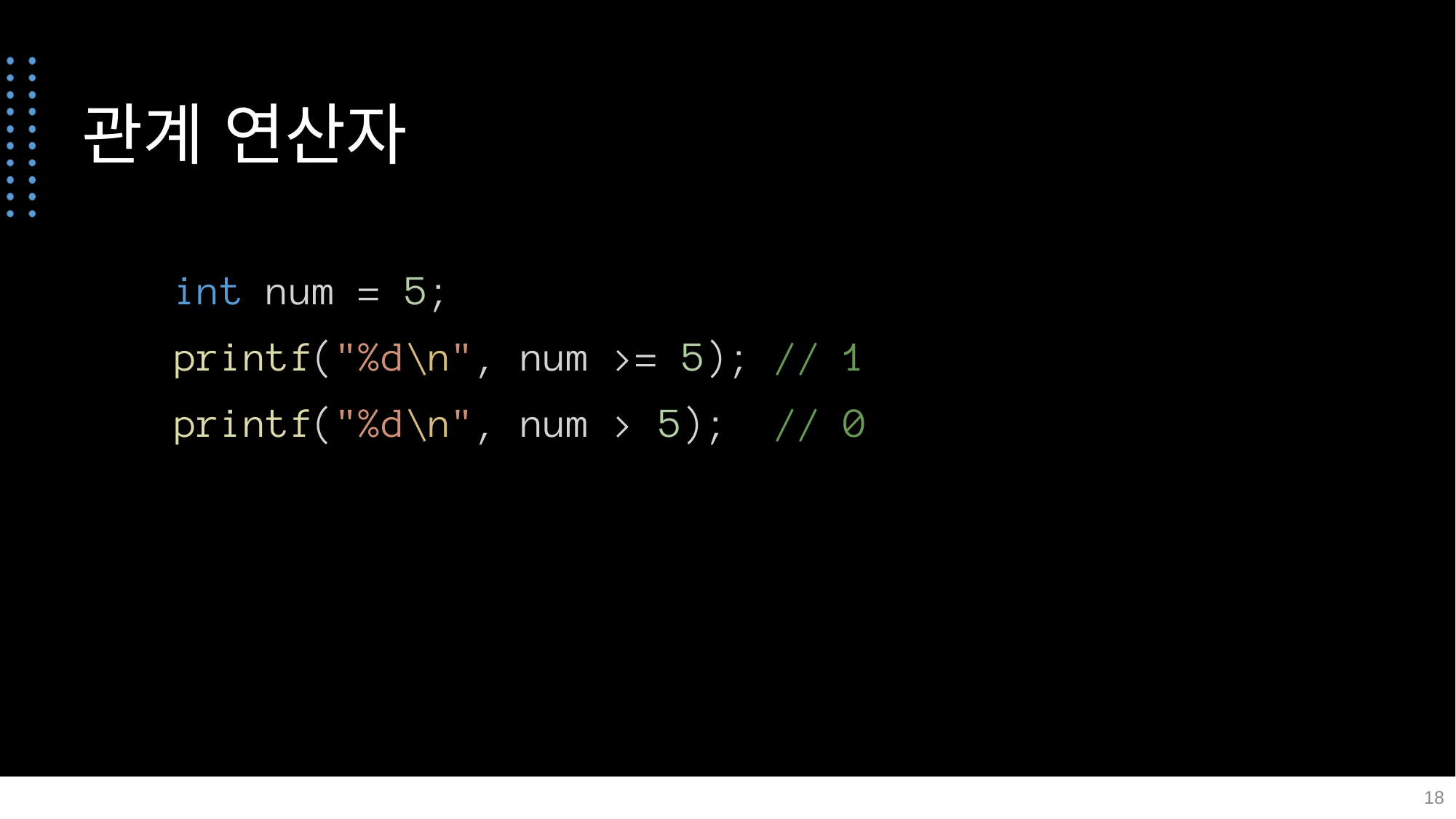

# 관계 연산자
    int num = 5;
    printf("%d\n", num >= 5); // 1
    printf("%d\n", num > 5);  // 0
18